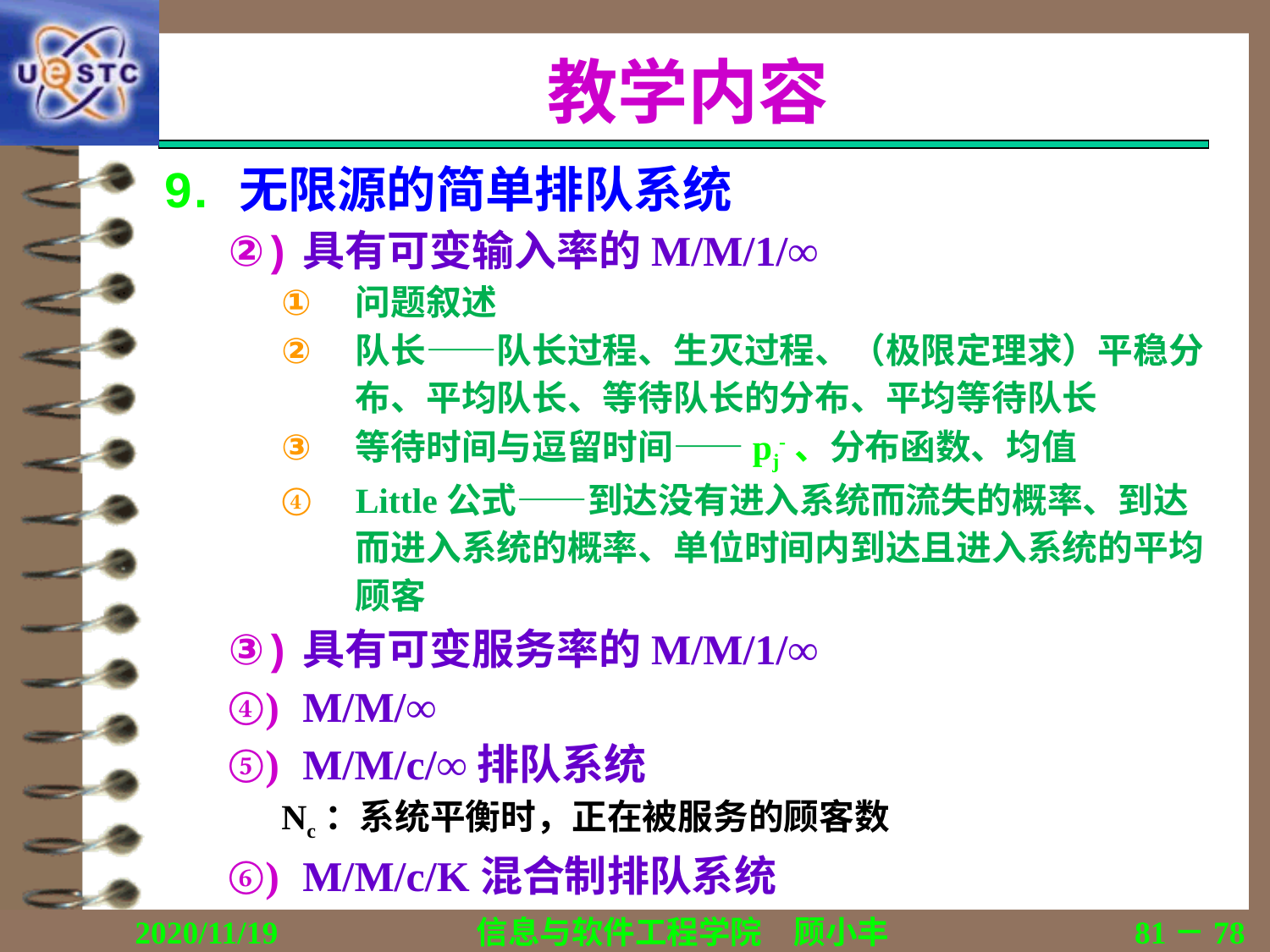

# 教学内容
无限源的简单排队系统
具有可变输入率的M/M/1/∞
问题叙述
队长——队长过程、生灭过程、（极限定理求）平稳分布、平均队长、等待队长的分布、平均等待队长
等待时间与逗留时间——pj-、分布函数、均值
Little公式——到达没有进入系统而流失的概率、到达而进入系统的概率、单位时间内到达且进入系统的平均顾客
具有可变服务率的M/M/1/∞
M/M/∞
M/M/c/∞排队系统
Nc：系统平衡时，正在被服务的顾客数
M/M/c/K混合制排队系统
2020/11/19
信息与软件工程学院　顾小丰
81－78